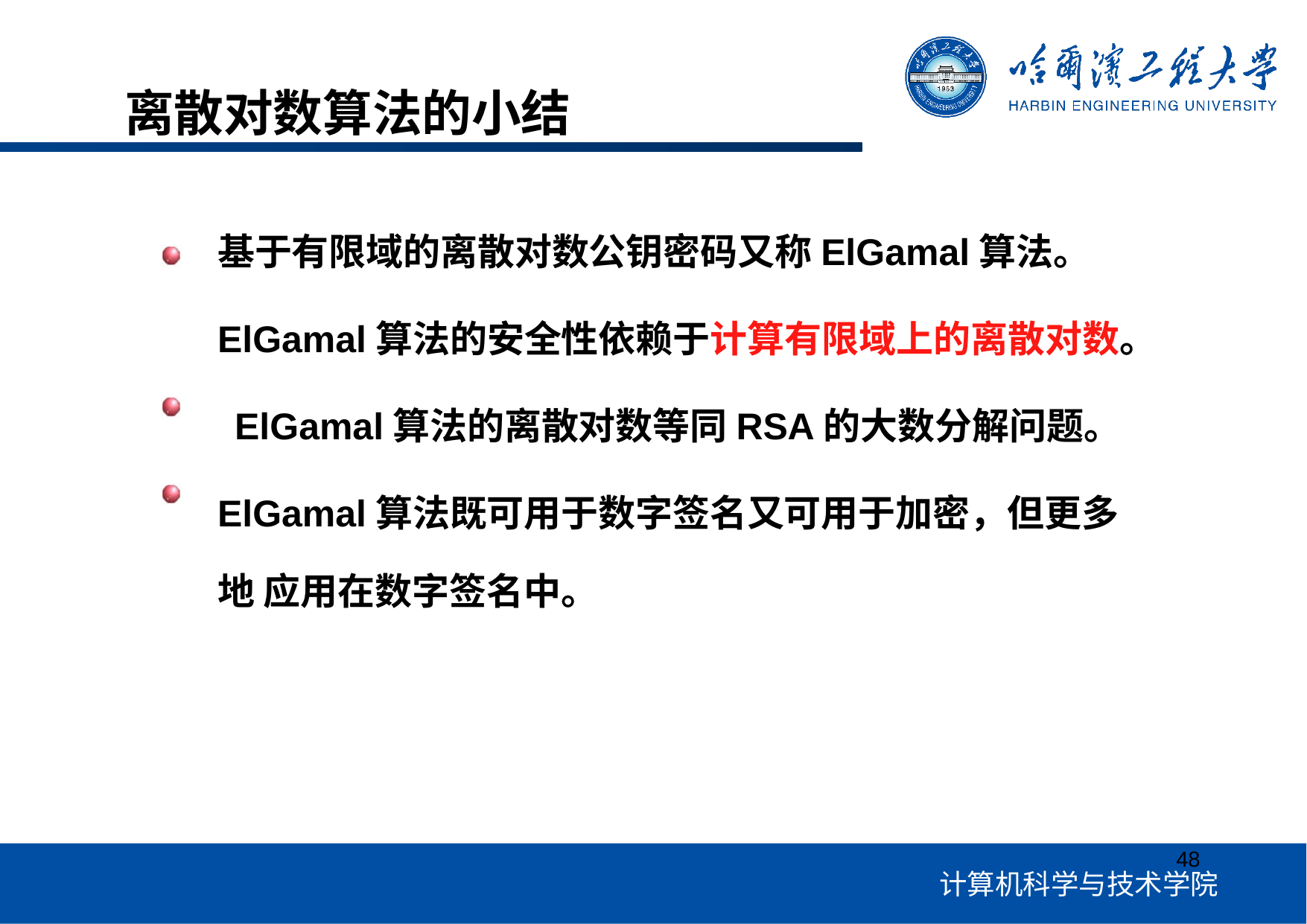

# 离散对数算法的小结
基于有限域的离散对数公钥密码又称ElGamal算法。
ElGamal算法的安全性依赖于计算有限域上的离散对数。 ElGamal算法的离散对数等同RSA的大数分解问题。
ElGamal算法既可用于数字签名又可用于加密，但更多地 应用在数字签名中。

48